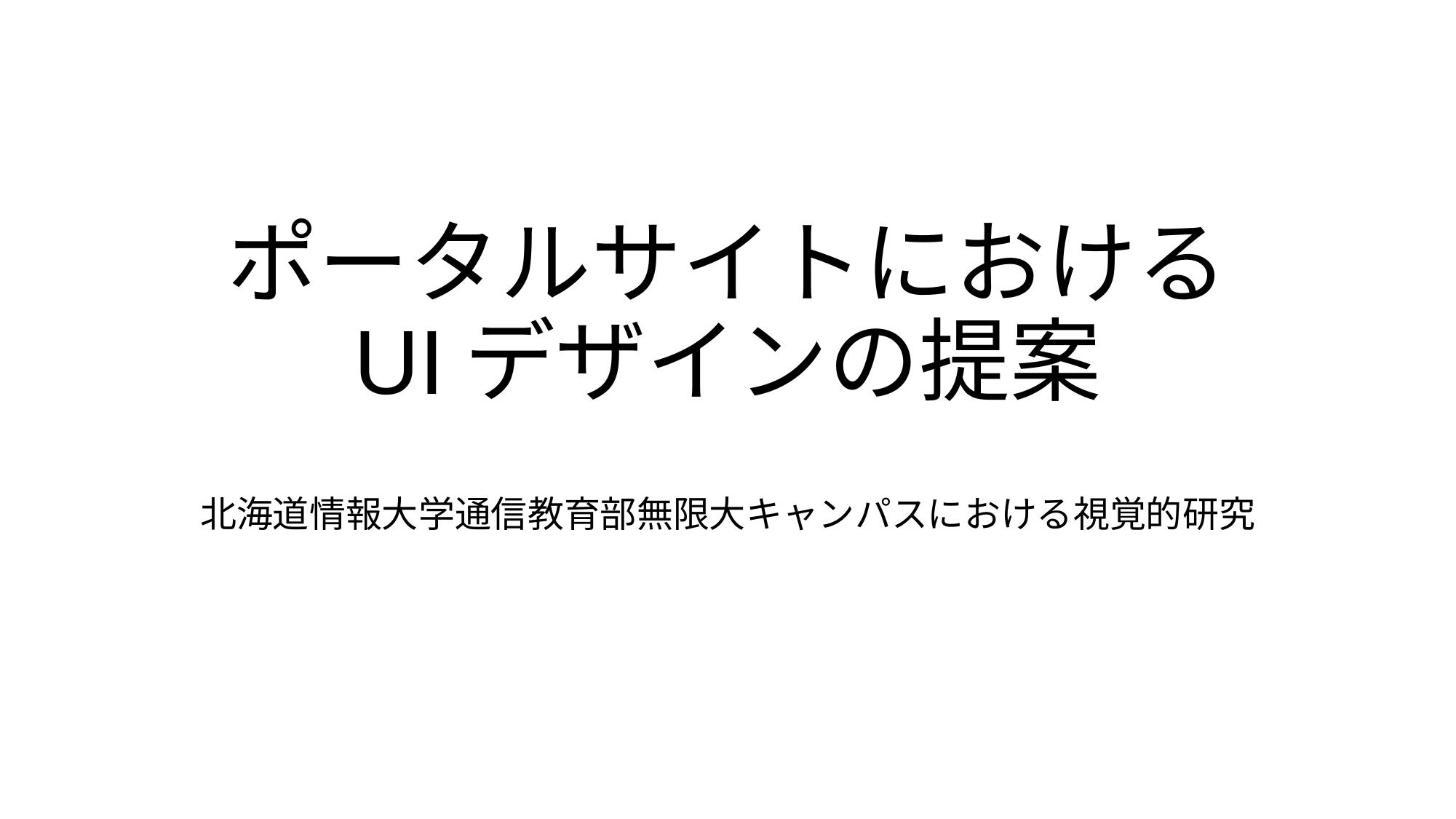

# ポータルサイトにおける UIデザインの提案
北海道情報大学通信教育部無限大キャンパスにおける視覚的研究